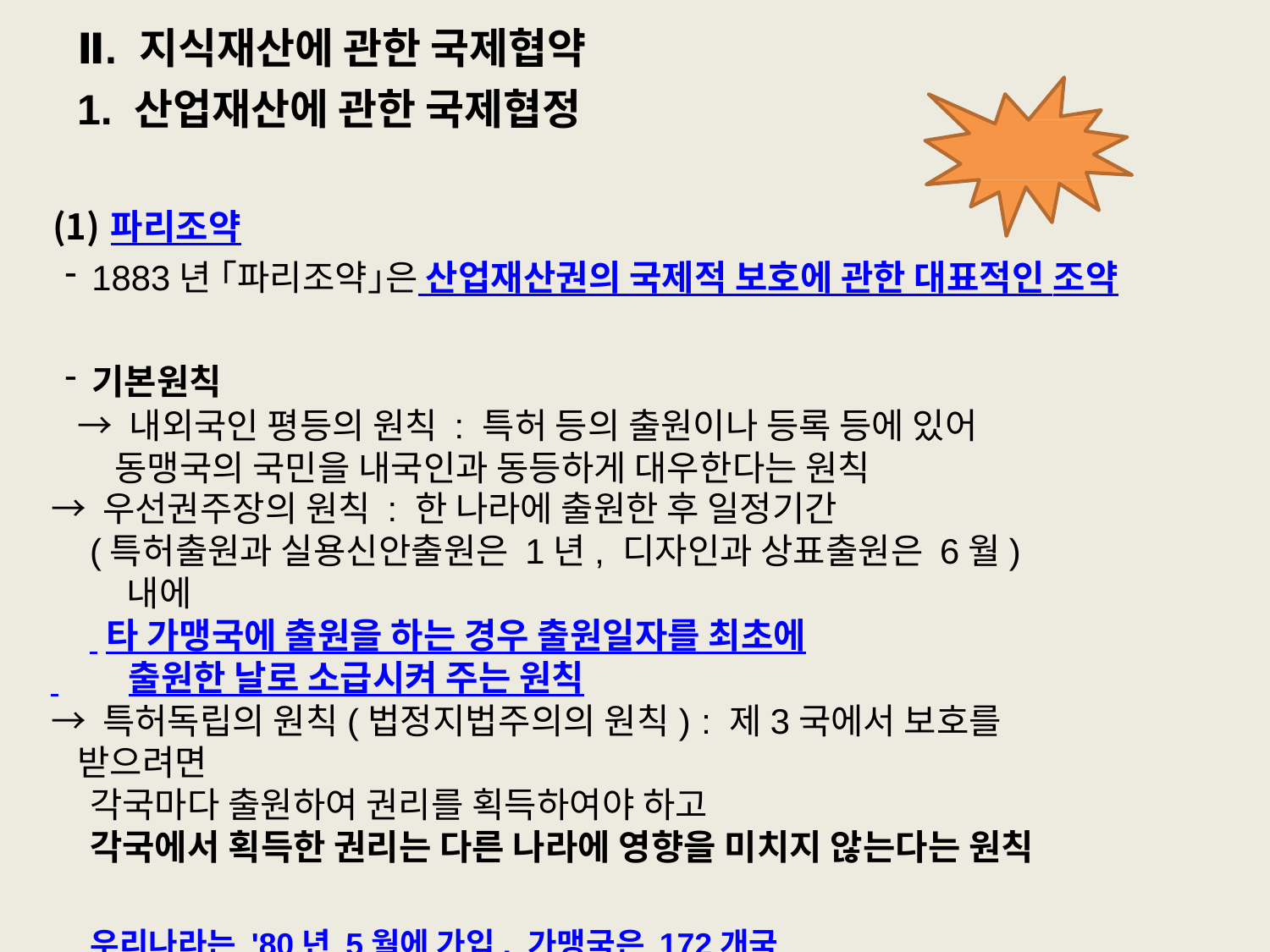

# Ⅱ. 지식재산에 관한 국제협약

1. 산업재산에 관한 국제협정

파리조약
1883년 ｢파리조약｣은 산업재산권의 국제적 보호에 관한 대표적인 조약

기본원칙
→ 내외국인 평등의 원칙 : 특허 등의 출원이나 등록 등에 있어  동맹국의 국민을 내국인과 동등하게 대우한다는 원칙
→ 우선권주장의 원칙 : 한 나라에 출원한 후 일정기간
(특허출원과 실용신안출원은 1년, 디자인과 상표출원은 6월) 내에
 타 가맹국에 출원을 하는 경우 출원일자를 최초에
 	출원한 날로 소급시켜 주는 원칙
→ 특허독립의 원칙(법정지법주의의 원칙) : 제3국에서 보호를 받으려면
각국마다 출원하여 권리를 획득하여야 하고
각국에서 획득한 권리는 다른 나라에 영향을 미치지 않는다는 원칙

우리나라는 '80년 5월에 가입, 가맹국은 172개국